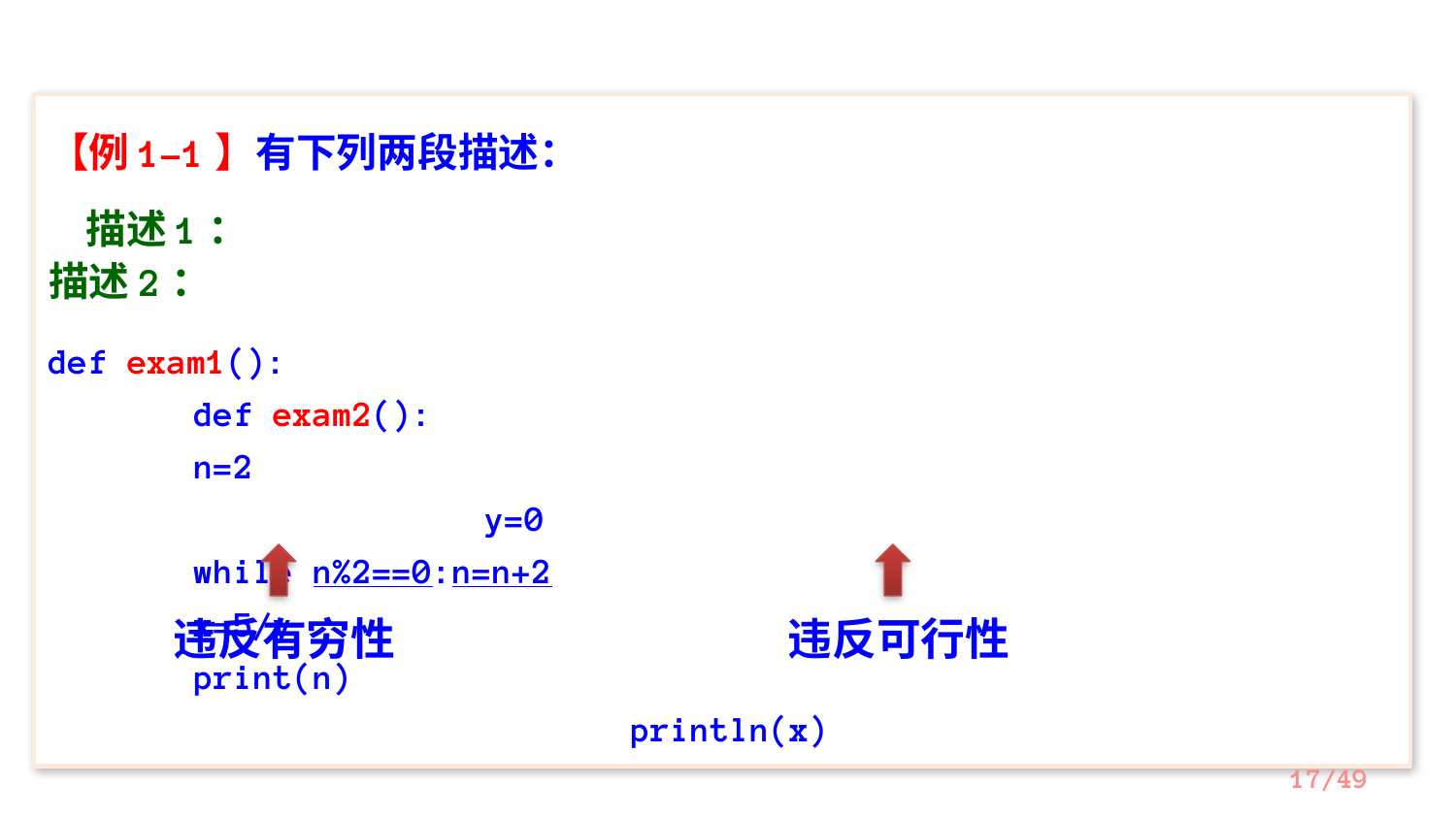

【例1-1】有下列两段描述：
   描述1：			          					描述2：
def exam1():									def exam2():
 	n=2							     				y=0
	while n%2==0:n=n+2							x=5/y
	print(n)						  					println(x)

违反有穷性

违反可行性
17/49